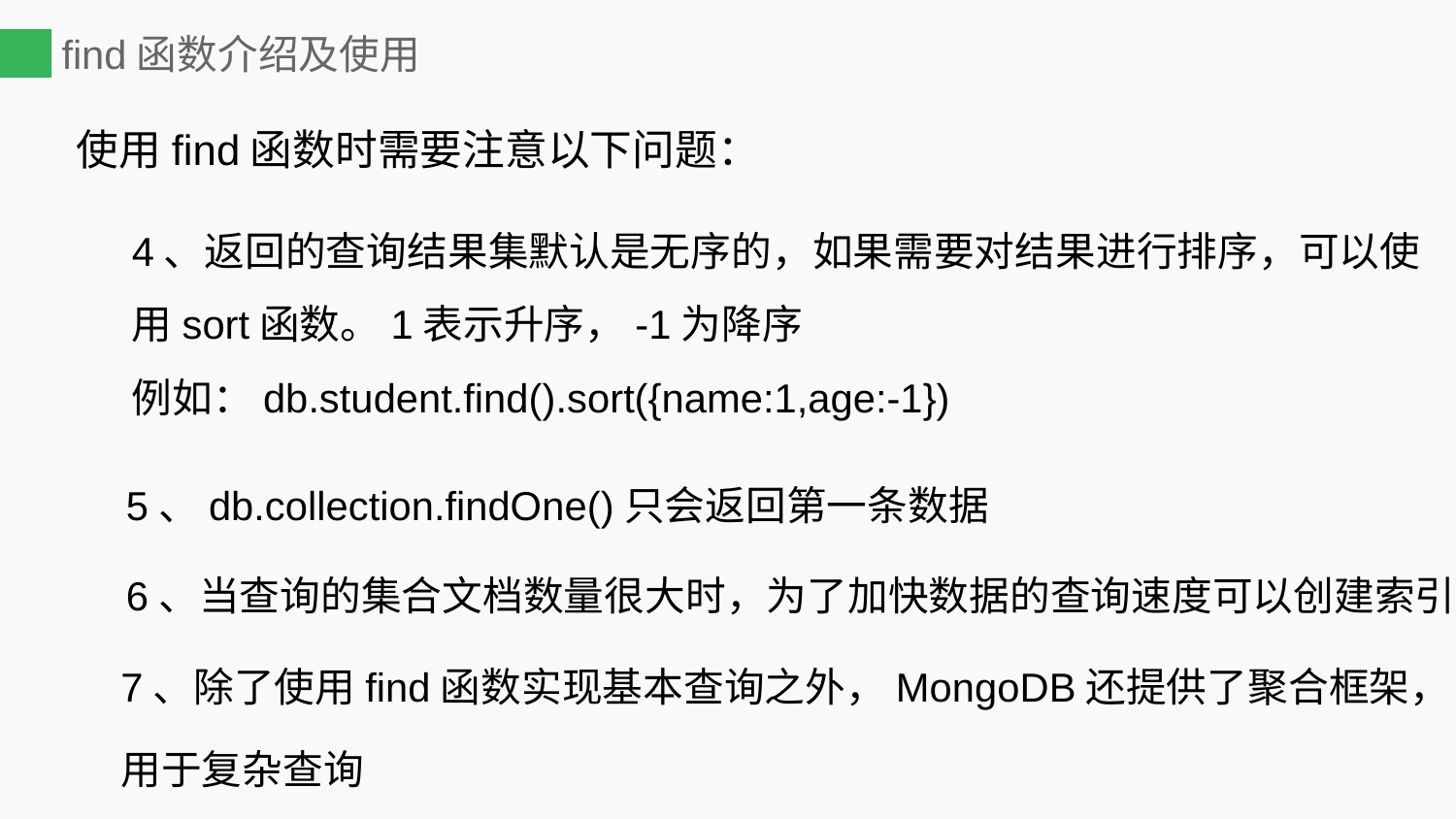

# find函数介绍及使用
使用find函数时需要注意以下问题：
4、返回的查询结果集默认是无序的，如果需要对结果进行排序，可以使用sort函数。1表示升序，-1为降序
例如：db.student.find().sort({name:1,age:-1})
5、db.collection.findOne()只会返回第一条数据
6、当查询的集合文档数量很大时，为了加快数据的查询速度可以创建索引

7、除了使用find函数实现基本查询之外，MongoDB还提供了聚合框架，用于复杂查询